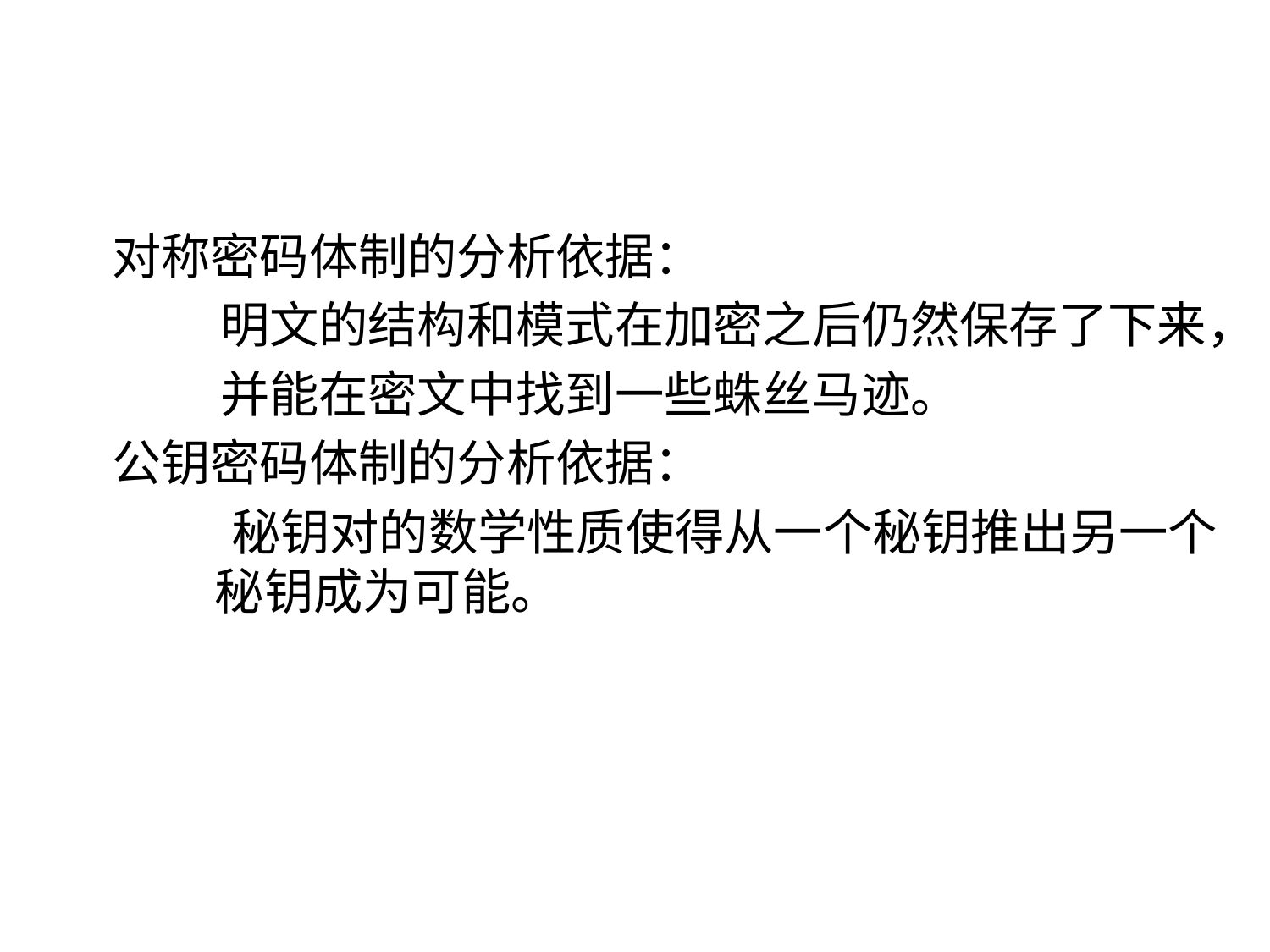

对称密码体制的分析依据：
   明文的结构和模式在加密之后仍然保存了下来，
   并能在密文中找到一些蛛丝马迹。
公钥密码体制的分析依据：
    秘钥对的数学性质使得从一个秘钥推出另一个秘钥成为可能。